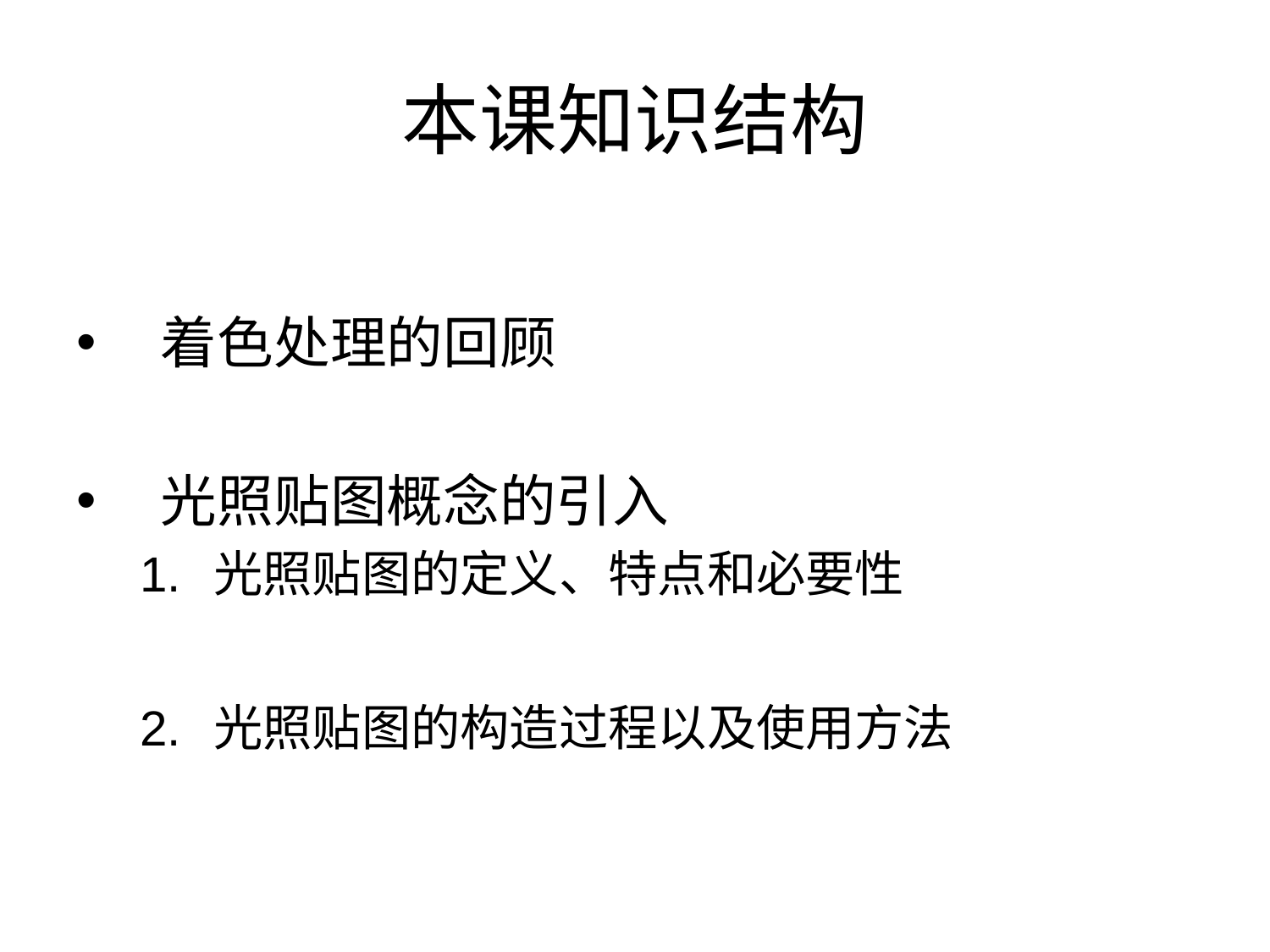

# 本课知识结构

着色处理的回顾

光照贴图概念的引入
光照贴图的定义、特点和必要性

光照贴图的构造过程以及使用方法